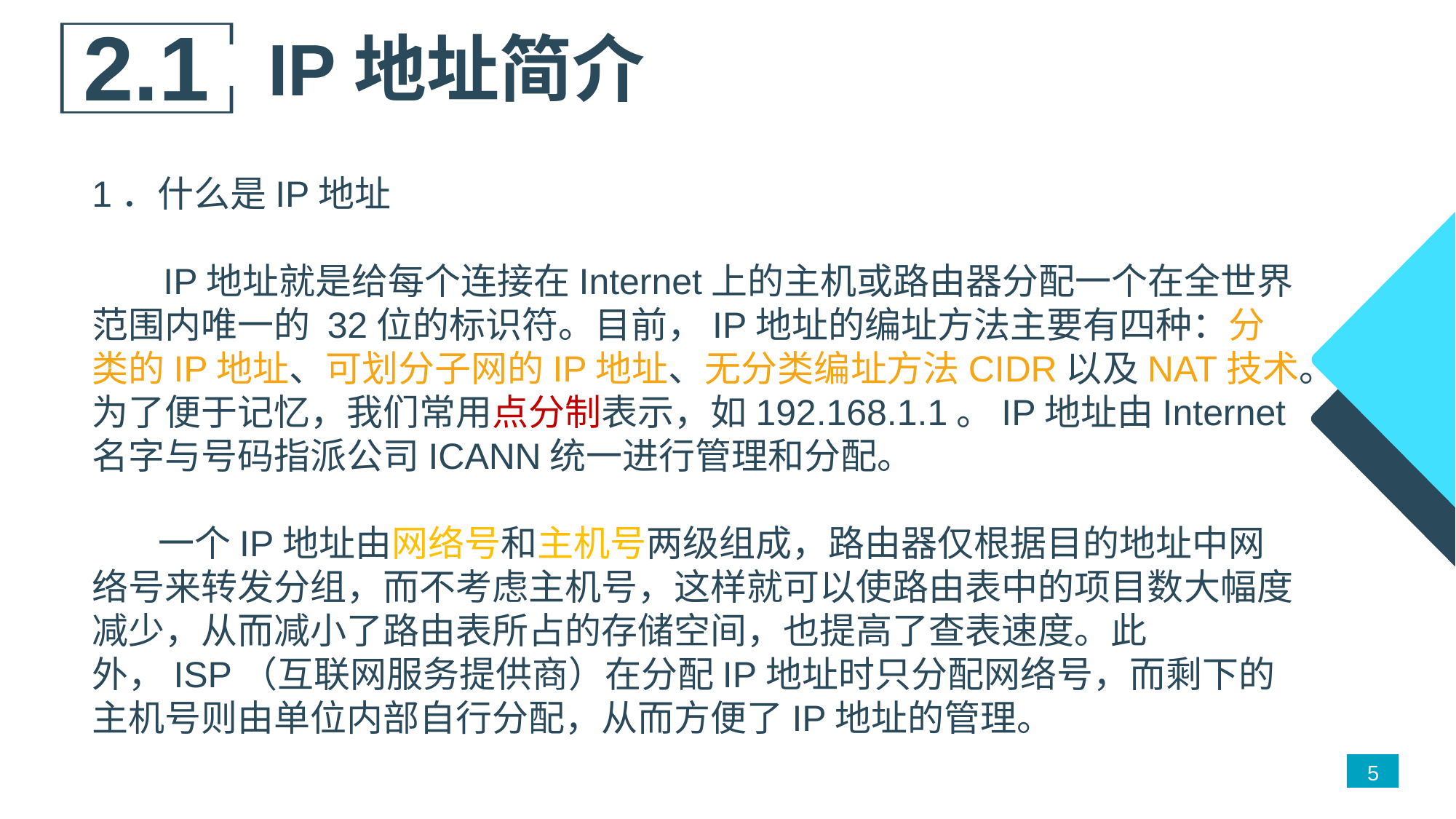

2.1

IP地址简介
1．什么是IP地址

       IP地址就是给每个连接在Internet上的主机或路由器分配一个在全世界范围内唯一的 32位的标识符。目前，IP地址的编址方法主要有四种：分类的IP地址、可划分子网的IP地址、无分类编址方法CIDR以及NAT技术。为了便于记忆，我们常用点分制表示，如192.168.1.1。IP地址由Internet名字与号码指派公司ICANN统一进行管理和分配。

       一个IP地址由网络号和主机号两级组成，路由器仅根据目的地址中网络号来转发分组，而不考虑主机号，这样就可以使路由表中的项目数大幅度减少，从而减小了路由表所占的存储空间，也提高了查表速度。此外，ISP（互联网服务提供商）在分配IP地址时只分配网络号，而剩下的主机号则由单位内部自行分配，从而方便了IP地址的管理。